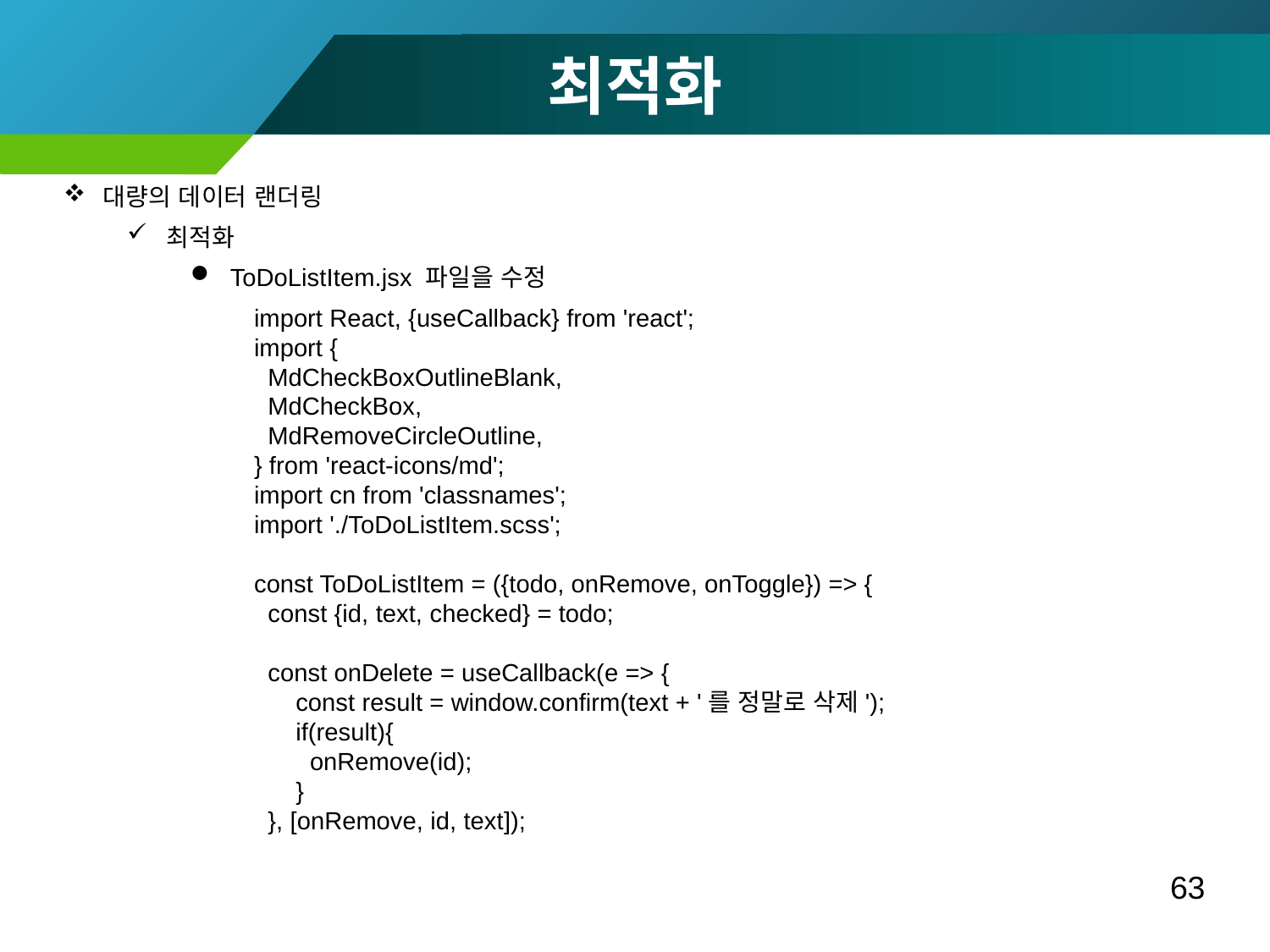

최적화
대량의 데이터 랜더링
최적화
ToDoListItem.jsx 파일을 수정
import React, {useCallback} from 'react';
import {
  MdCheckBoxOutlineBlank,
  MdCheckBox,
  MdRemoveCircleOutline,
} from 'react-icons/md';
import cn from 'classnames';
import './ToDoListItem.scss';

const ToDoListItem = ({todo, onRemove, onToggle}) => {
  const {id, text, checked} = todo;

  const onDelete = useCallback(e => {
      const result = window.confirm(text + '를 정말로 삭제');
      if(result){
        onRemove(id);
      }
  }, [onRemove, id, text]);
63